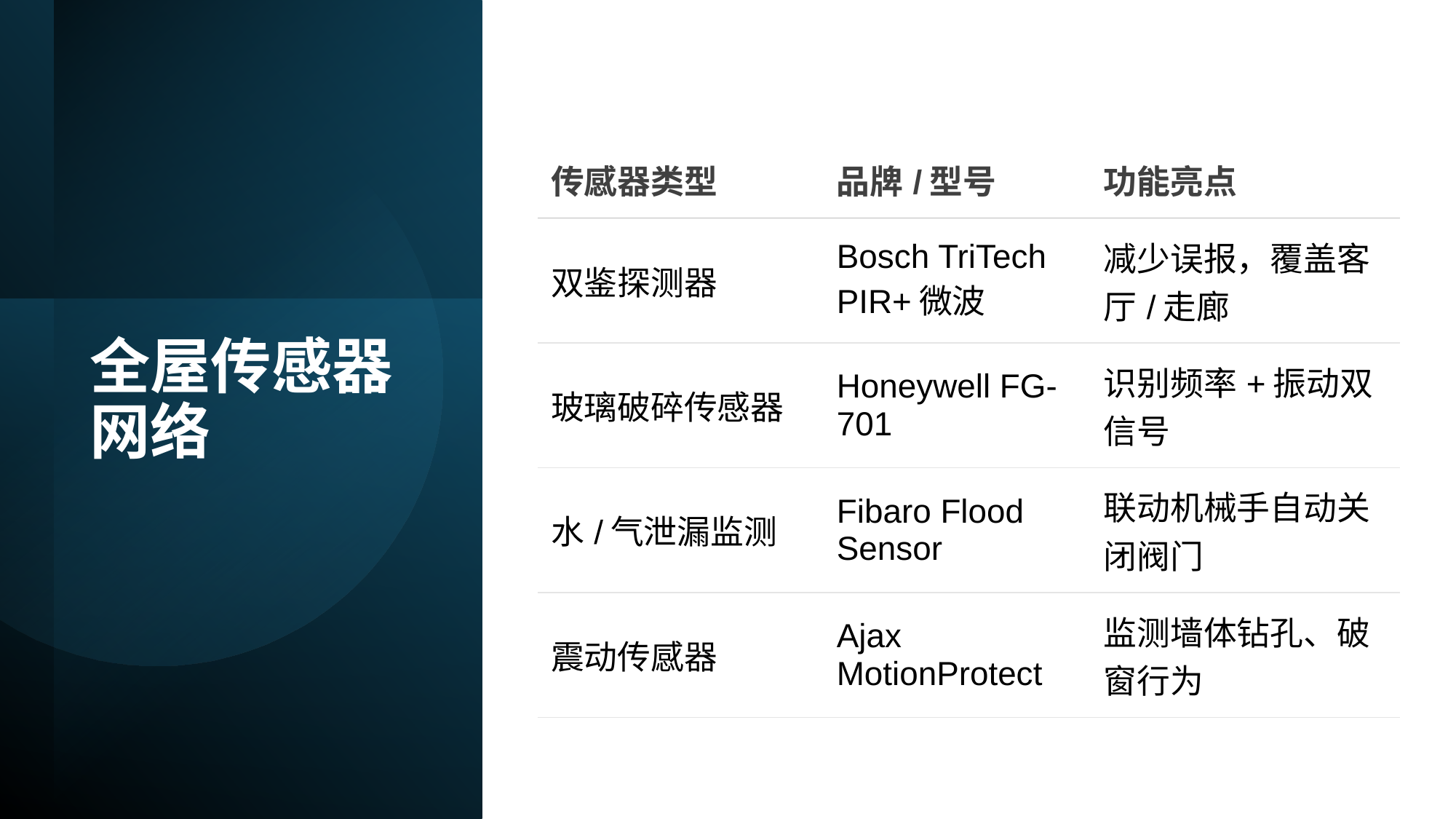

| 传感器类型 | 品牌/型号 | 功能亮点 |
| --- | --- | --- |
| 双鉴探测器 | Bosch TriTech PIR+微波 | 减少误报，覆盖客厅/走廊 |
| 玻璃破碎传感器 | Honeywell FG-701 | 识别频率+振动双信号 |
| 水/气泄漏监测 | Fibaro Flood Sensor | 联动机械手自动关闭阀门 |
| 震动传感器 | Ajax MotionProtect | 监测墙体钻孔、破窗行为 |

# 全屋传感器网络